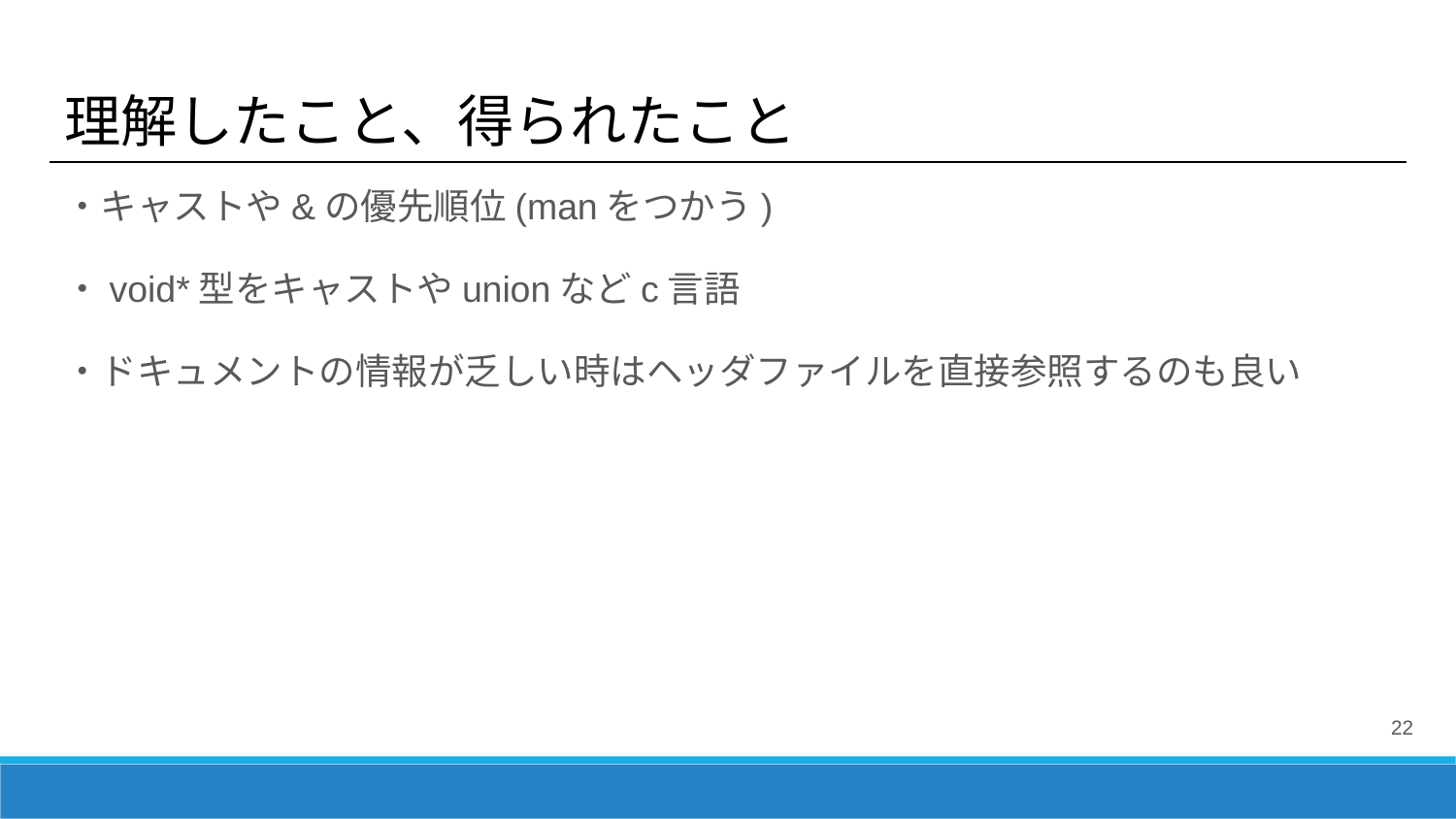

# 理解したこと、得られたこと
・キャストや&の優先順位(manをつかう)
・void*型をキャストやunionなどc言語
・ドキュメントの情報が乏しい時はヘッダファイルを直接参照するのも良い

22